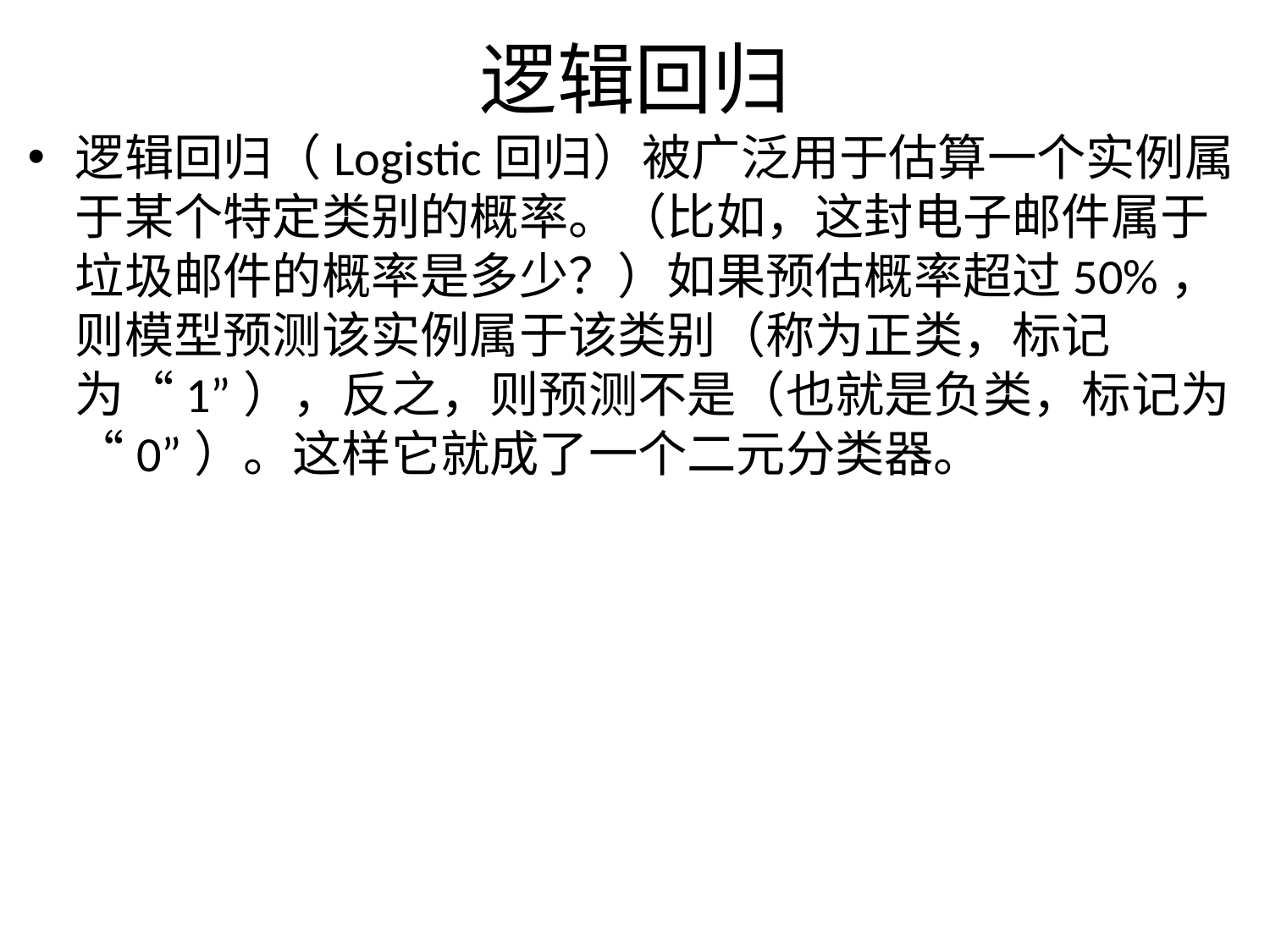

# 逻辑回归
逻辑回归（Logistic回归）被广泛用于估算一个实例属于某个特定类别的概率。（比如，这封电子邮件属于垃圾邮件的概率是多少？）如果预估概率超过50%，则模型预测该实例属于该类别（称为正类，标记为“1”），反之，则预测不是（也就是负类，标记为“0”）。这样它就成了一个二元分类器。